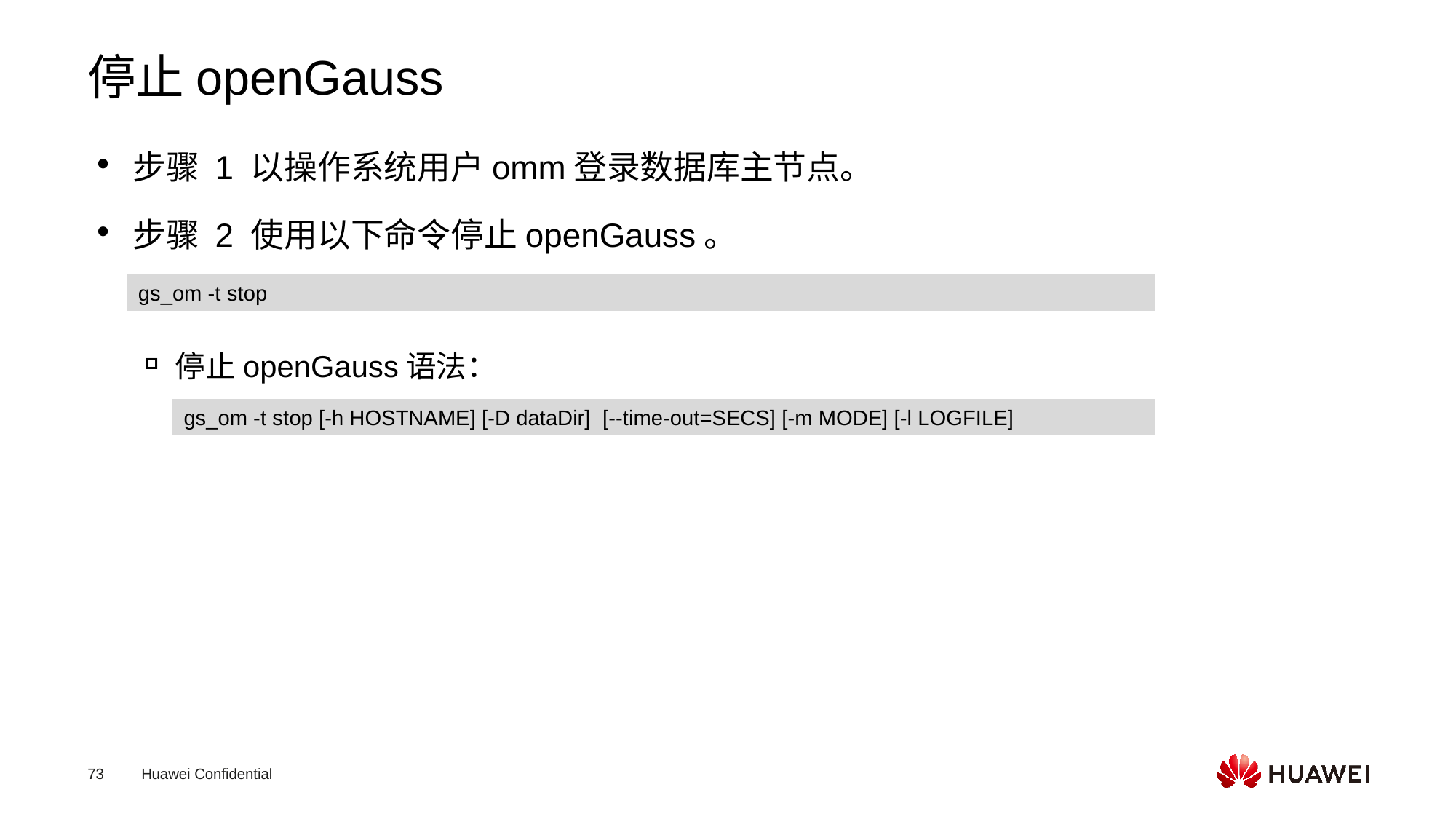

# 停止openGauss
步骤 1 以操作系统用户omm登录数据库主节点。
步骤 2 使用以下命令停止openGauss。

停止openGauss语法：

gs_om -t stop
gs_om -t stop [-h HOSTNAME] [-D dataDir]  [--time-out=SECS] [-m MODE] [-l LOGFILE]